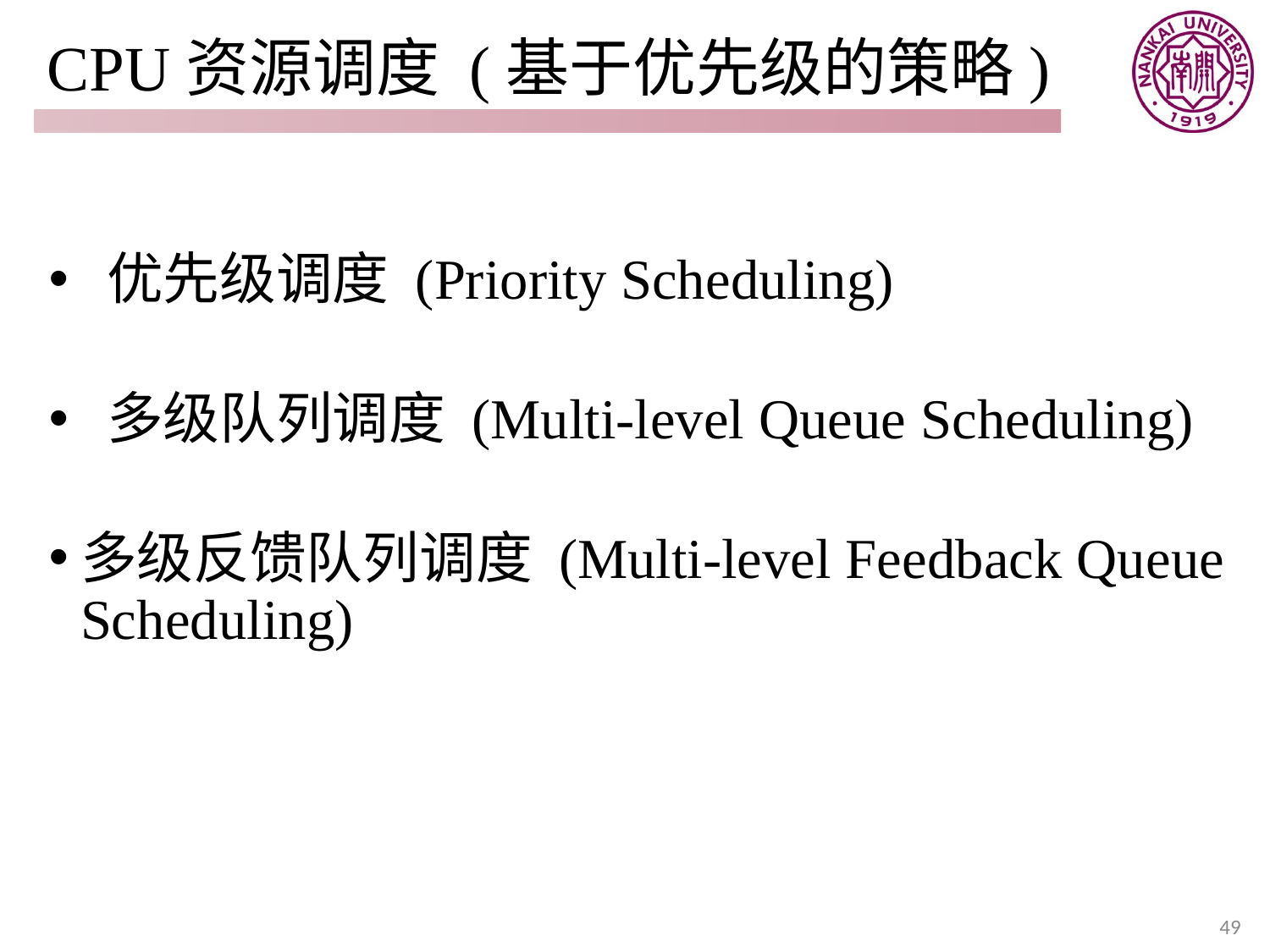

# CPU资源调度 (基于优先级的策略)

 优先级调度 (Priority Scheduling)

 多级队列调度 (Multi-level Queue Scheduling)

多级反馈队列调度 (Multi-level Feedback Queue Scheduling)
49